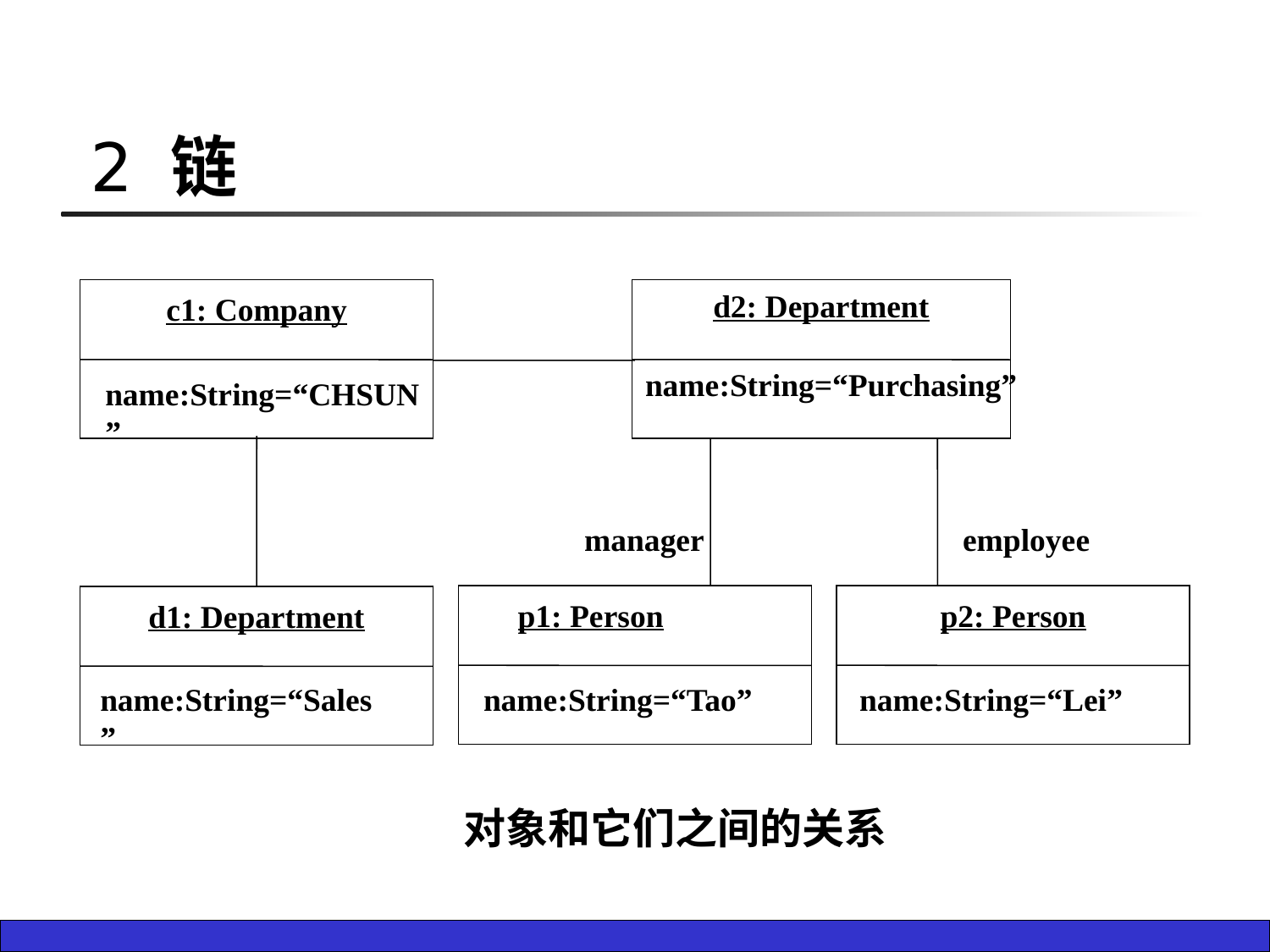

2 链

c1: Company

d2: Department

name:String=“Purchasing”

name:String=“CHSUN”

manager
employee
p1: Person

p2: Person

d1: Department

name:String=“Sales”

name:String=“Tao”

name:String=“Lei”

对象和它们之间的关系